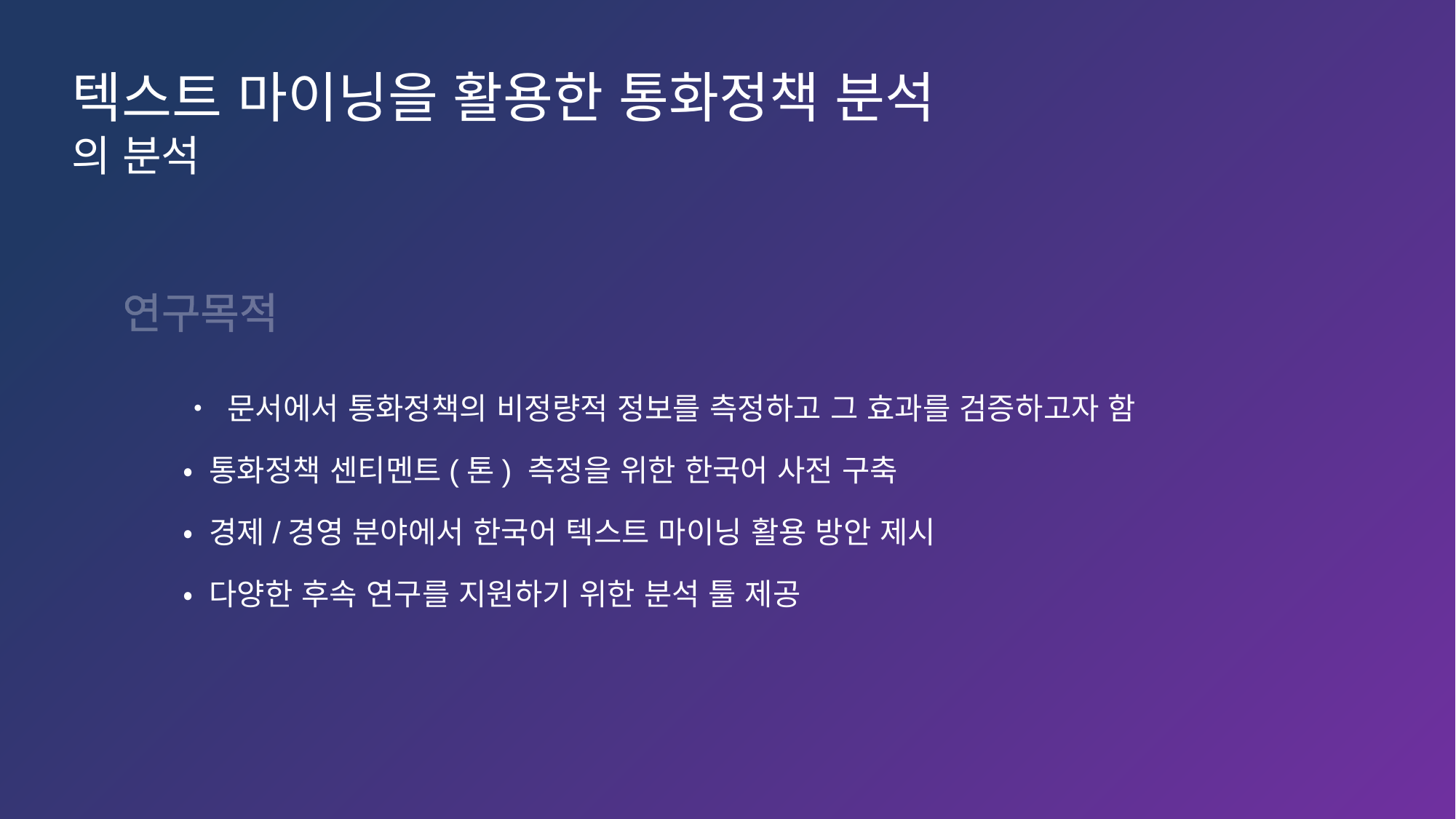

텍스트 마이닝을 활용한 통화정책 분석
의 분석
연구목적
• 문서에서 통화정책의 비정량적 정보를 측정하고 그 효과를 검증하고자 함

• 통화정책 센티멘트(톤) 측정을 위한 한국어 사전 구축

• 경제/경영 분야에서 한국어 텍스트 마이닝 활용 방안 제시

• 다양한 후속 연구를 지원하기 위한 분석 툴 제공